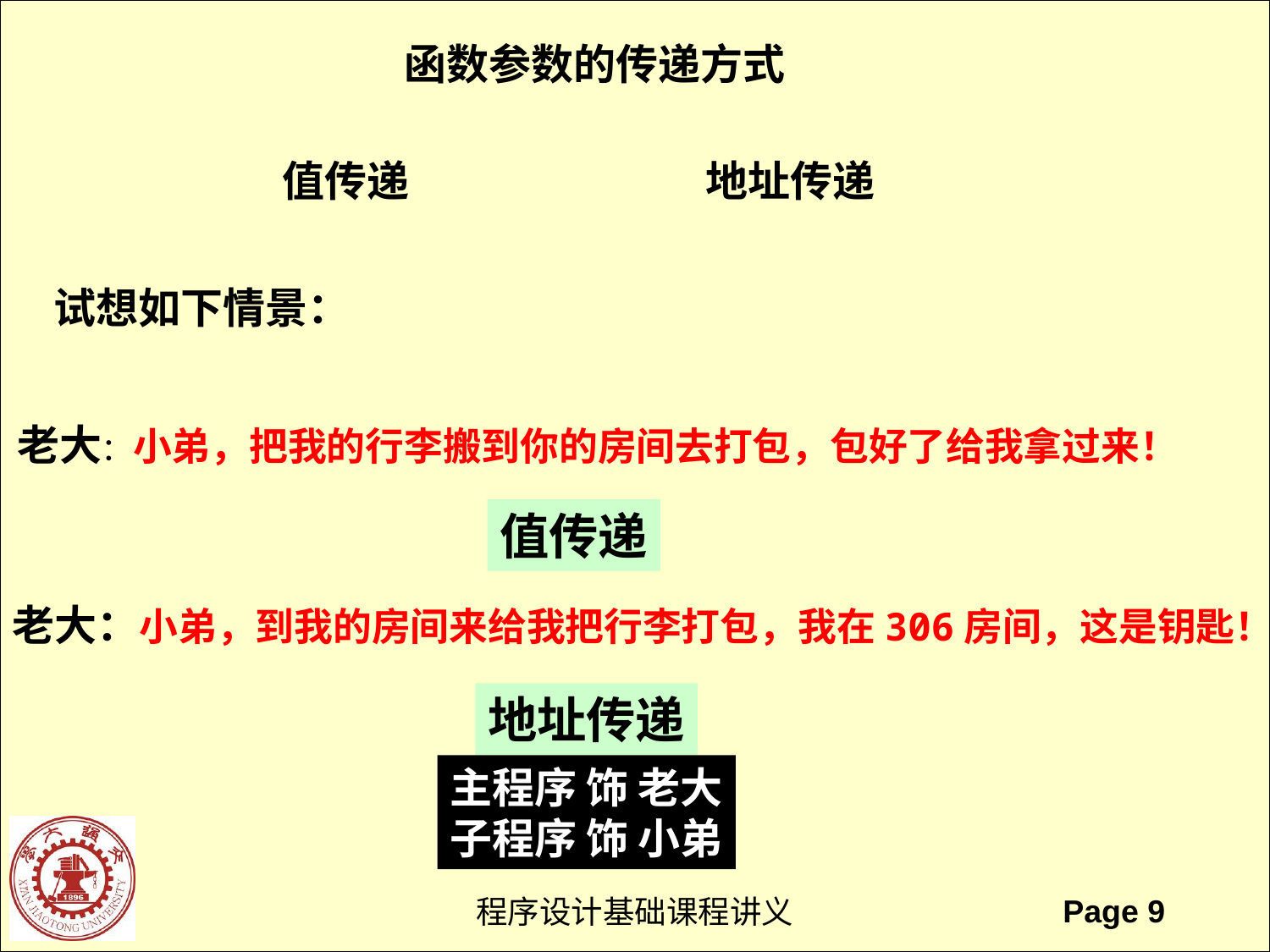

函数参数的传递方式
值传递
地址传递
试想如下情景：
老大：小弟，把我的行李搬到你的房间去打包，包好了给我拿过来！
值传递
老大：小弟，到我的房间来给我把行李打包，我在306房间，这是钥匙！
地址传递
主程序 饰 老大
子程序 饰 小弟